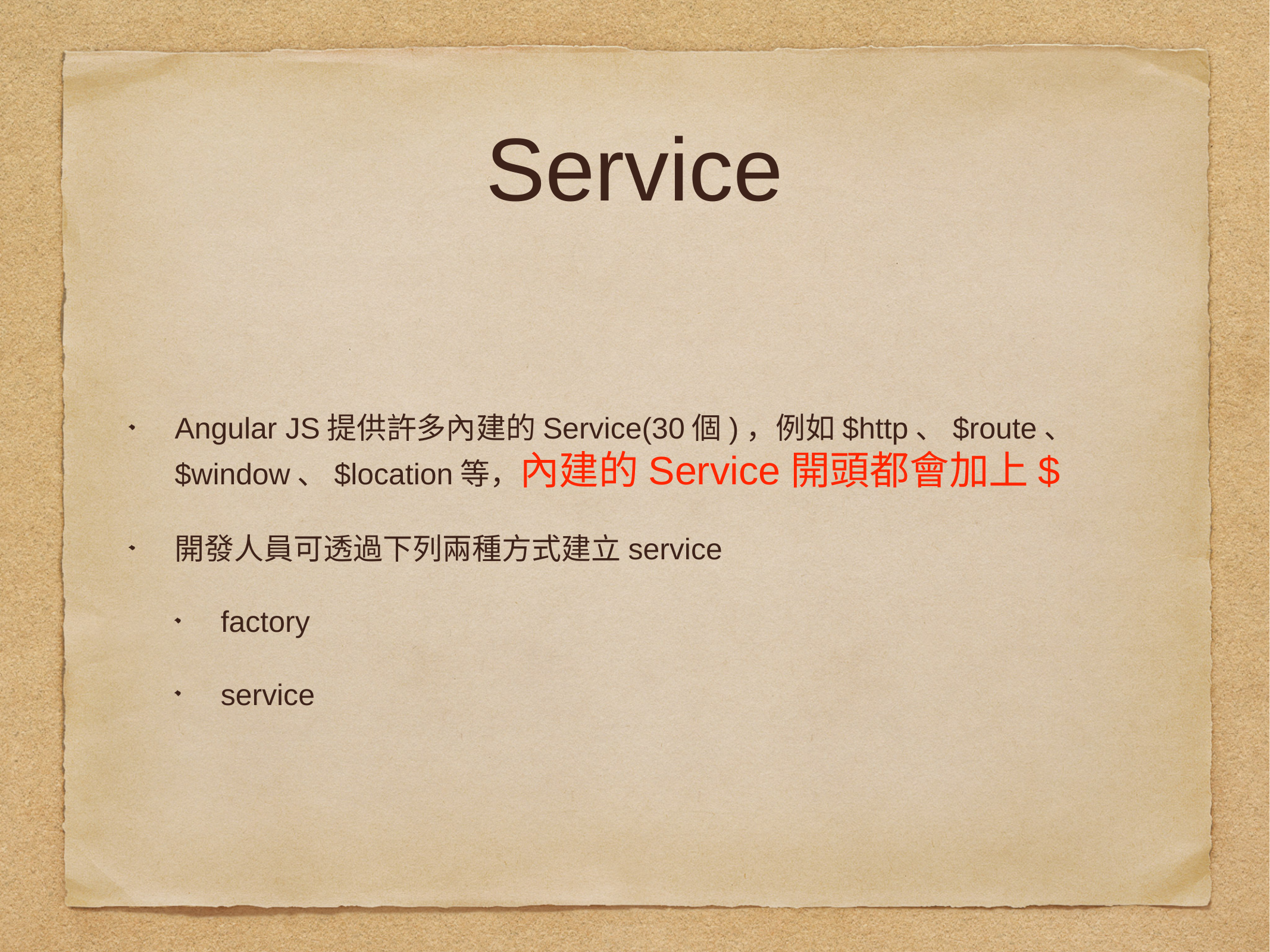

# Service
Angular JS提供許多內建的Service(30個)，例如$http、$route、$window、$location等，內建的Service開頭都會加上$
開發人員可透過下列兩種方式建立service
factory
service